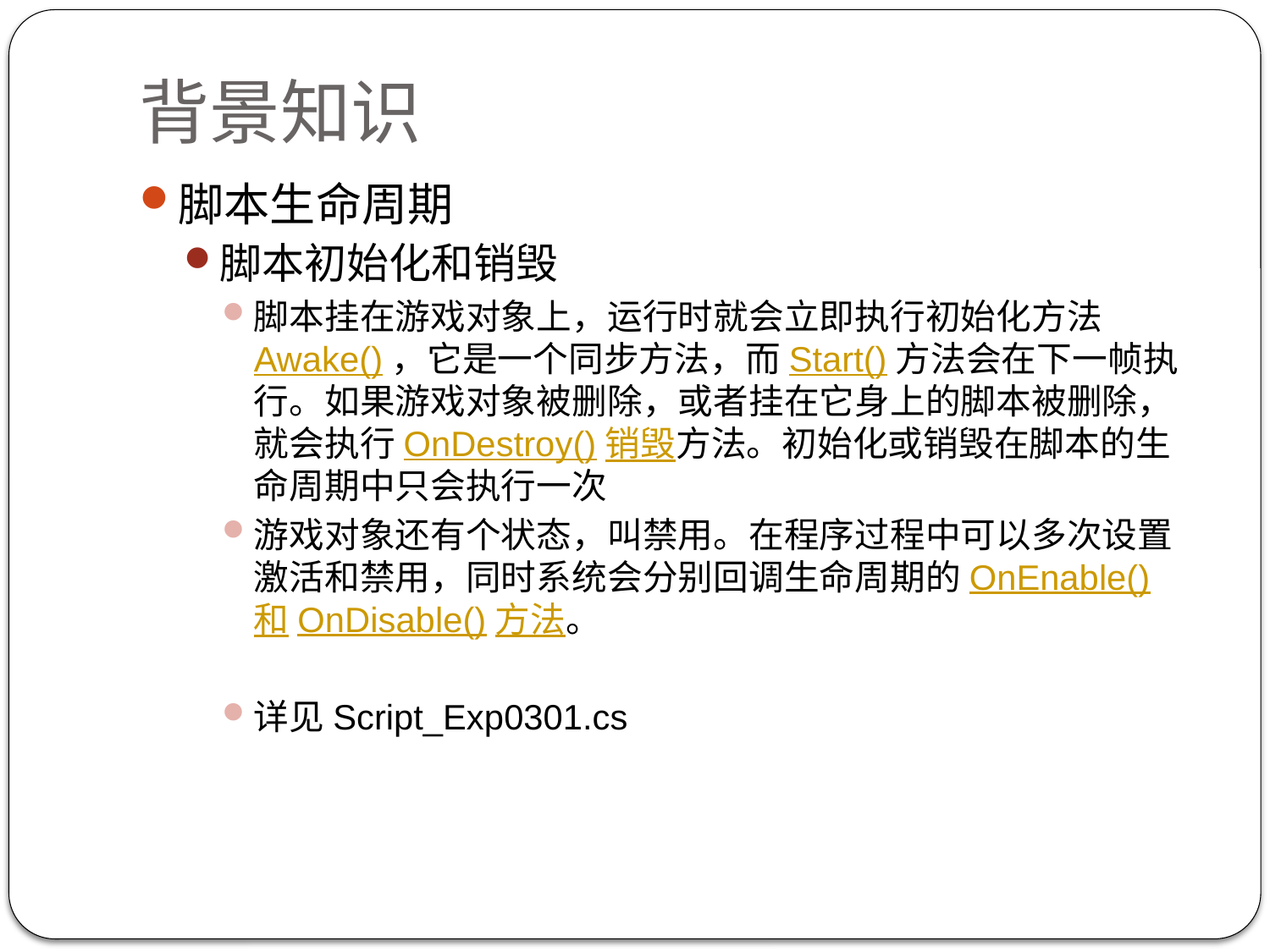

# 背景知识
脚本生命周期
脚本初始化和销毁
脚本挂在游戏对象上，运行时就会立即执行初始化方法Awake()，它是一个同步方法，而Start()方法会在下一帧执行。如果游戏对象被删除，或者挂在它身上的脚本被删除，就会执行OnDestroy()销毁方法。初始化或销毁在脚本的生命周期中只会执行一次
游戏对象还有个状态，叫禁用。在程序过程中可以多次设置激活和禁用，同时系统会分别回调生命周期的OnEnable()和OnDisable()方法。

详见Script_Exp0301.cs